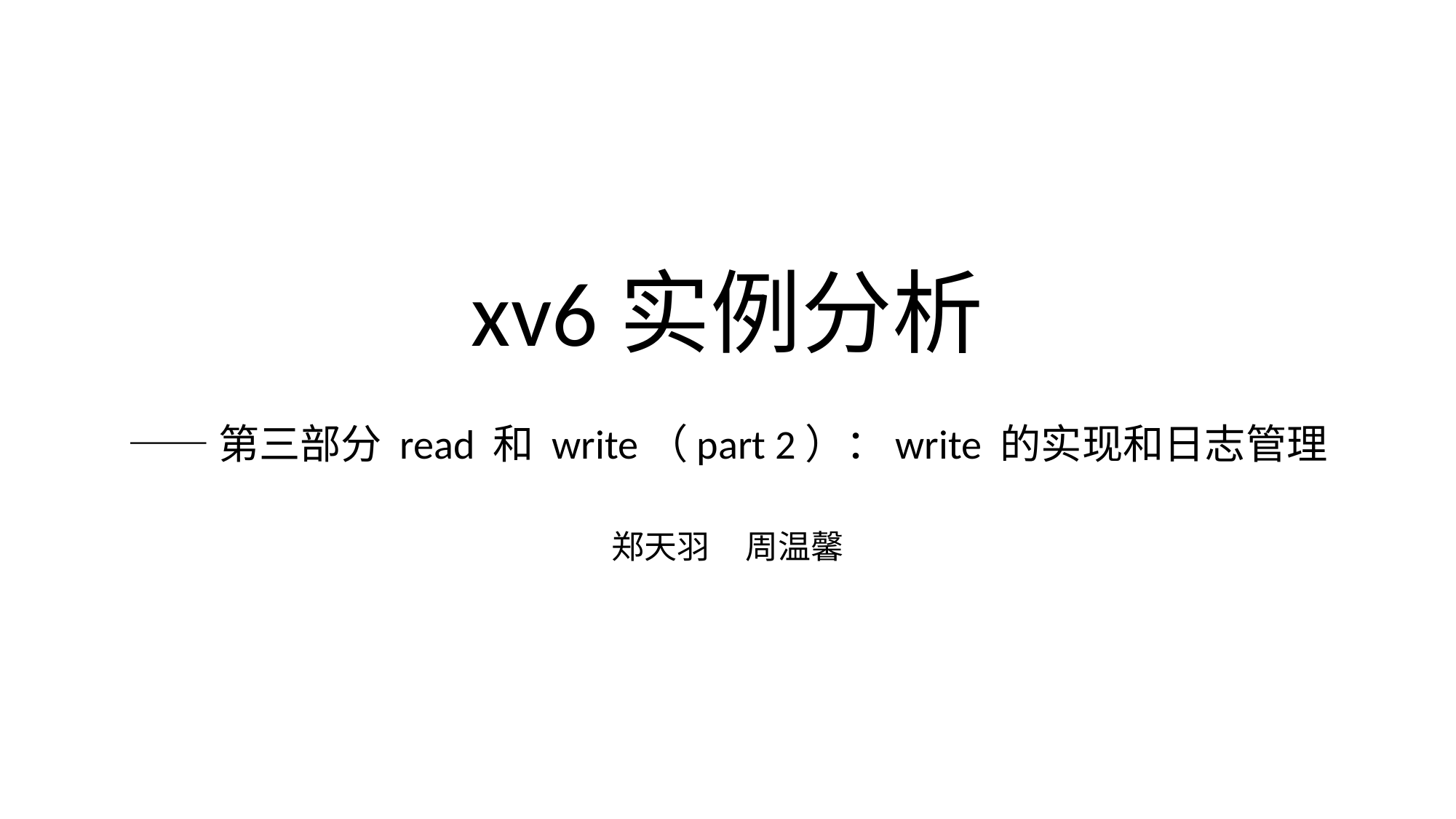

# xv6实例分析
——第三部分 read 和 write（part 2）：write 的实现和日志管理

郑天羽     周温馨